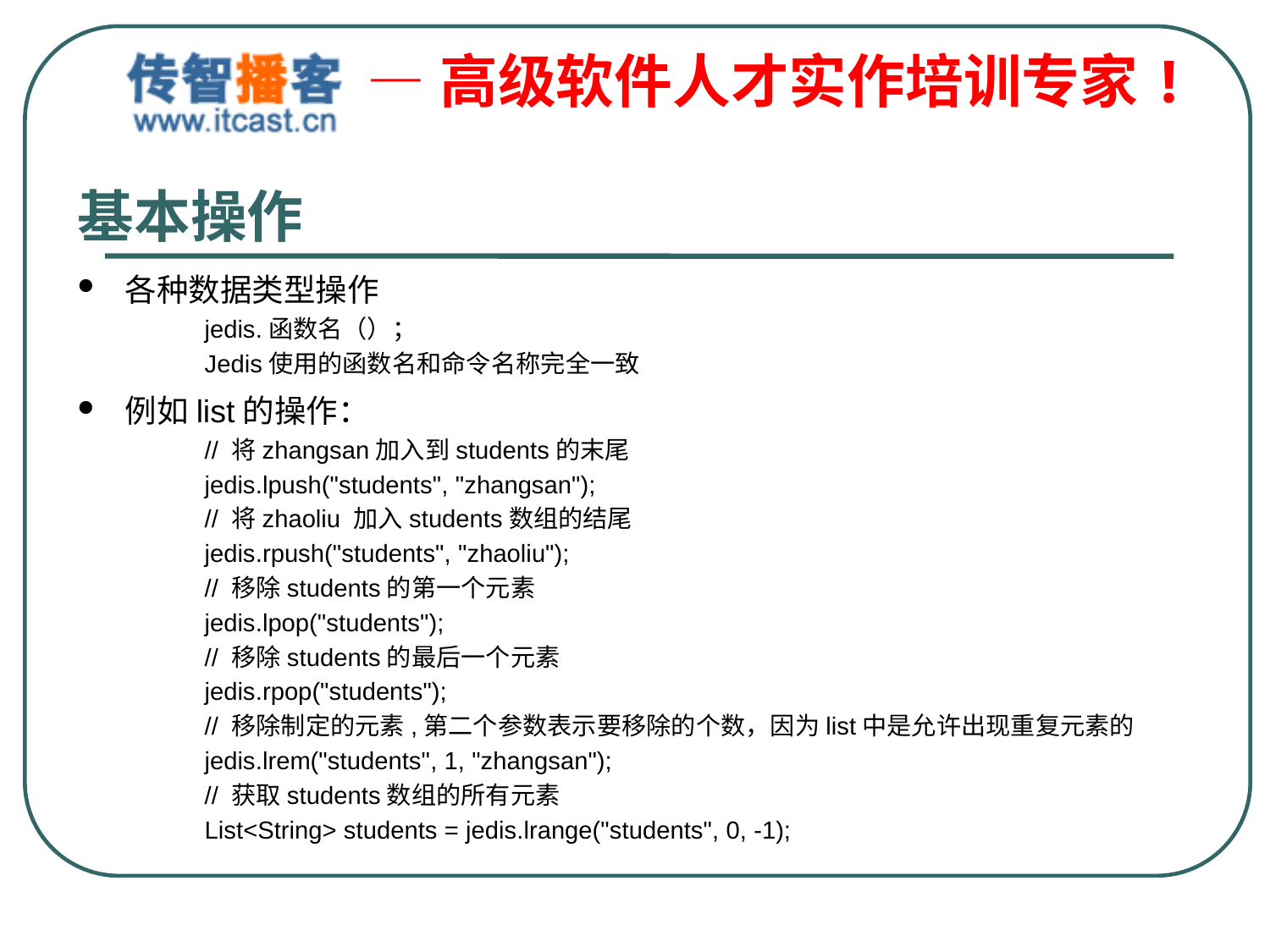

# 基本操作
各种数据类型操作
jedis.函数名（）；
Jedis使用的函数名和命令名称完全一致
例如list的操作：
// 将zhangsan加入到students的末尾
jedis.lpush("students", "zhangsan");
// 将zhaoliu 加入students数组的结尾
jedis.rpush("students", "zhaoliu");
// 移除students的第一个元素
jedis.lpop("students");
// 移除students的最后一个元素
jedis.rpop("students");
// 移除制定的元素,第二个参数表示要移除的个数，因为list中是允许出现重复元素的
jedis.lrem("students", 1, "zhangsan");
// 获取students数组的所有元素
List<String> students = jedis.lrange("students", 0, -1);